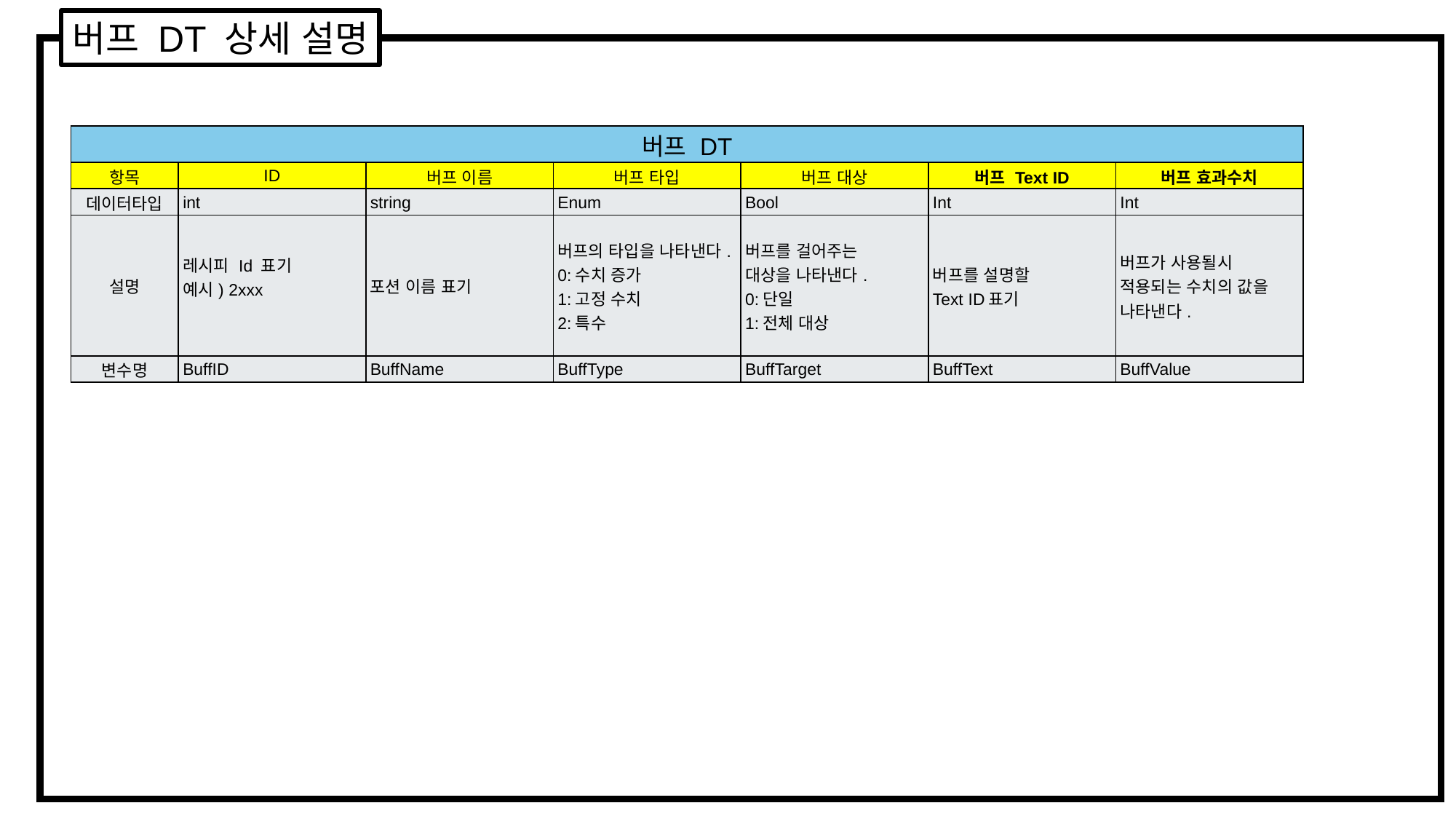

버프 DT 상세 설명

| 버프 DT |  |  |  |  |  |  |
| --- | --- | --- | --- | --- | --- | --- |
| 항목 | ID | 버프 이름 | 버프 타입 | 버프 대상 | 버프 Text ID | 버프 효과수치 |
| 데이터타입 | int | string | Enum | Bool | Int | Int |
| 설명 | 레시피 Id 표기 예시) 2xxx | 포션 이름 표기 | 버프의 타입을 나타낸다. 0:수치 증가 1:고정 수치 2:특수 | 버프를 걸어주는 대상을 나타낸다. 0:단일 1:전체 대상 | 버프를 설명할 Text ID표기 | 버프가 사용될시 적용되는 수치의 값을 나타낸다. |
| 변수명 | BuffID | BuffName | BuffType | BuffTarget | BuffText | BuffValue |